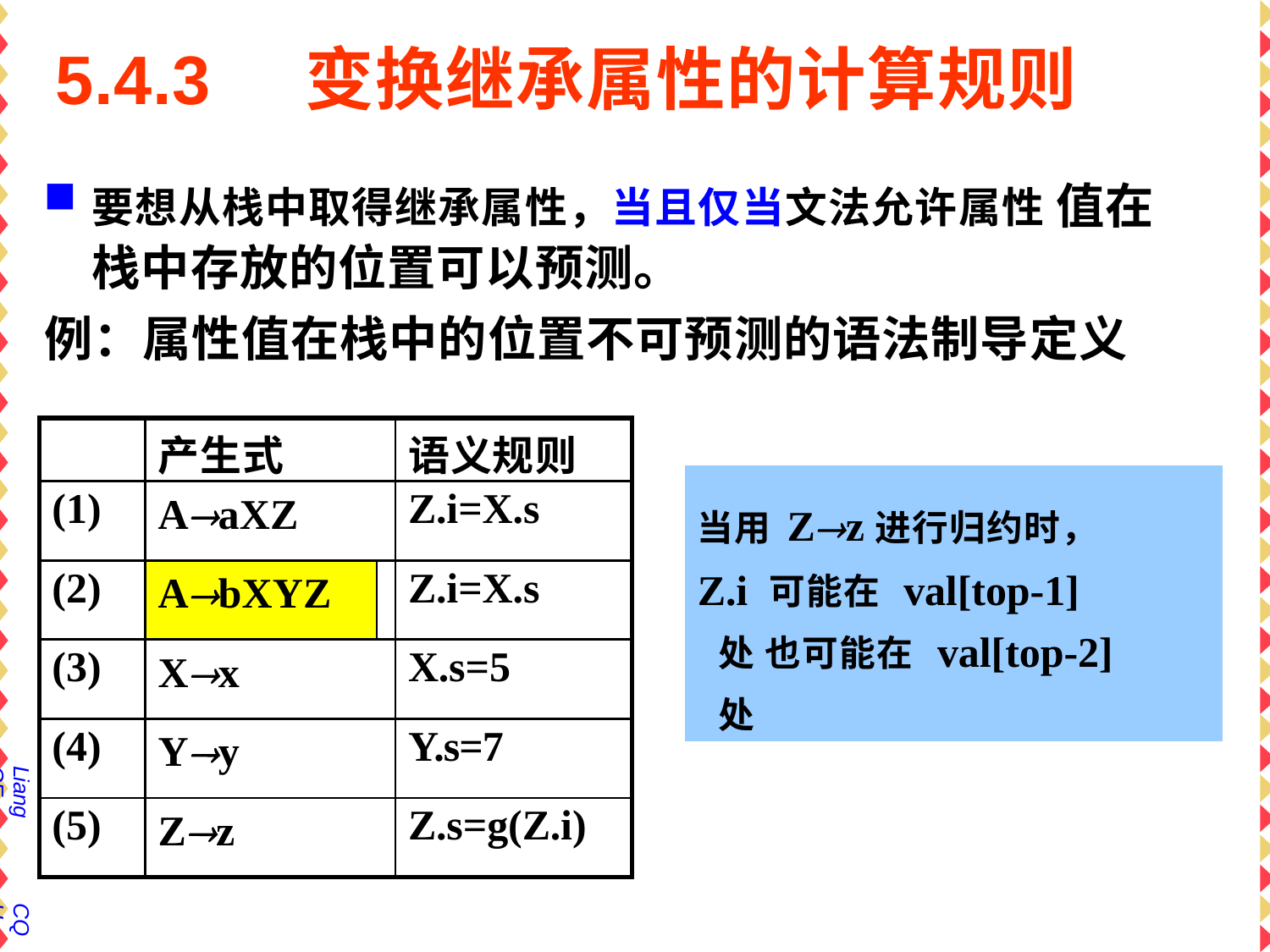

# 5.4.3	变换继承属性的计算规则
要想从栈中取得继承属性，当且仅当文法允许属性 值在栈中存放的位置可以预测。
例：属性值在栈中的位置不可预测的语法制导定义
|  | 产生式 |  | 语义规则 |
| --- | --- | --- | --- |
| (1) | A→aXZ |  | Z.i=X.s |
| (2) | A→bXYZ |  | Z.i=X.s |
| (3) | X→x |  | X.s=5 |
| (4) | Y→y |  | Y.s=7 |
| (5) | Z→z |  | Z.s=g(Z.i) |
当用Z→z进行归约时，
Z.i 可能在 val[top-1] 处 也可能在 val[top-2] 处
Liang GE
CQU
78